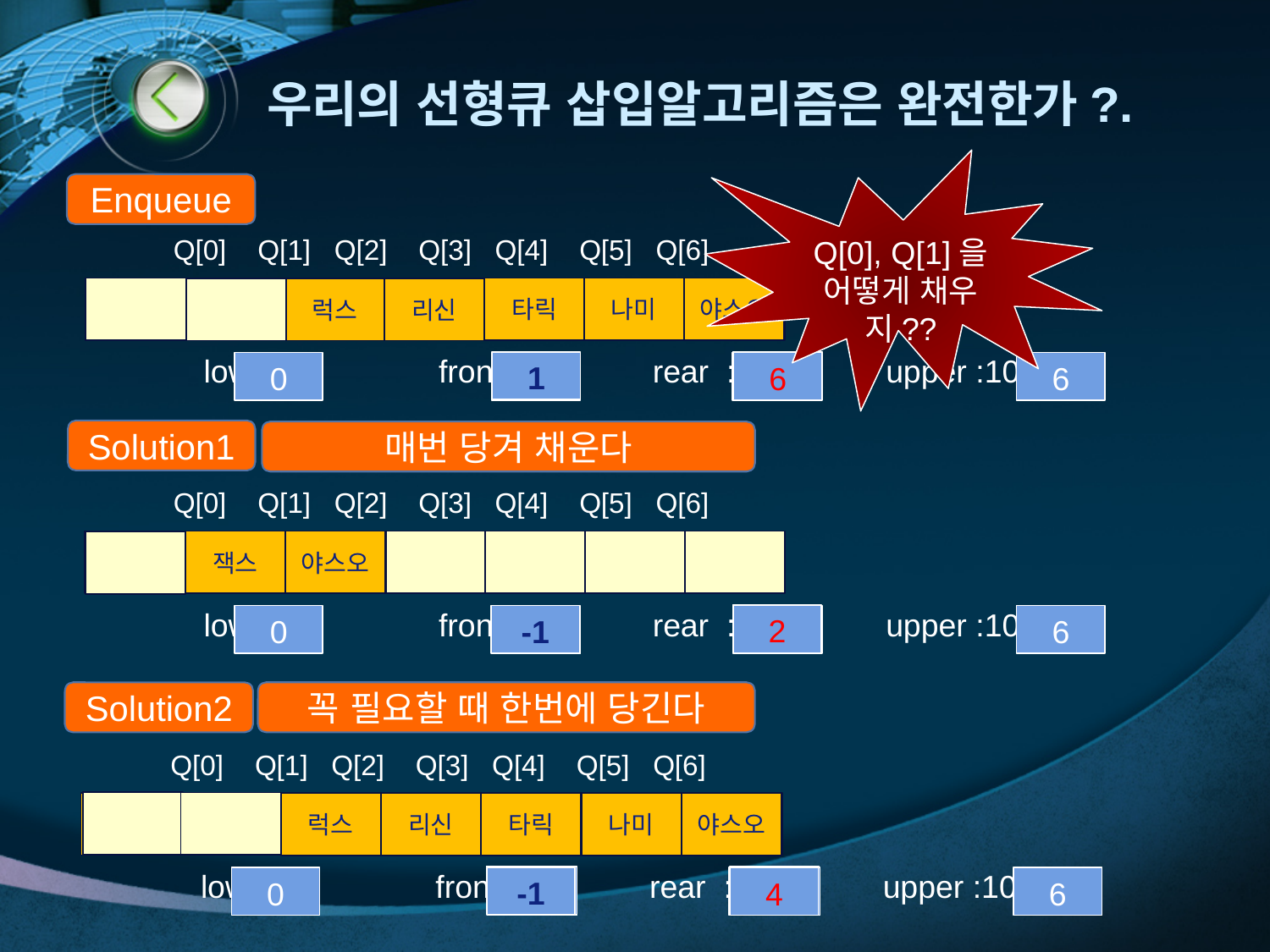

# 우리의 선형큐 삽입알고리즘은 완전한가?.
Q[0], Q[1]을 어떻게 채우지??
Enqueue
Q[0]    Q[1]   Q[2]    Q[3]   Q[4]    Q[5]   Q[6]
타릭
4
나미
5
야스오
6

베인
0

0

1
잭스
1
럭스
2
리신
3
lower : 0             front : 2            rear  : 6              upper :10
6
0
-1
-1
Solution1
Q[0]    Q[1]   Q[2]    Q[3]   Q[4]    Q[5]   Q[6]

lower : 0             front : 2            rear  : 6              upper :10
6
0
-1
-1
매번 당겨 채운다
베인
0
잭스
야스오
2
럭스

0
1
2
1
-1
꼭 필요할 때 한번에 당긴다
Solution2
Q[0]    Q[1]   Q[2]    Q[3]   Q[4]    Q[5]   Q[6]

lower : 0             front : 2            rear  : 6              upper :10
6
0
-1
-1

0

타릭
4

1
리신
3
럭스
2
잭스
1
나미
5
야스오
6
베인
0
럭스
리신
타릭
나미
야스오
-1
4